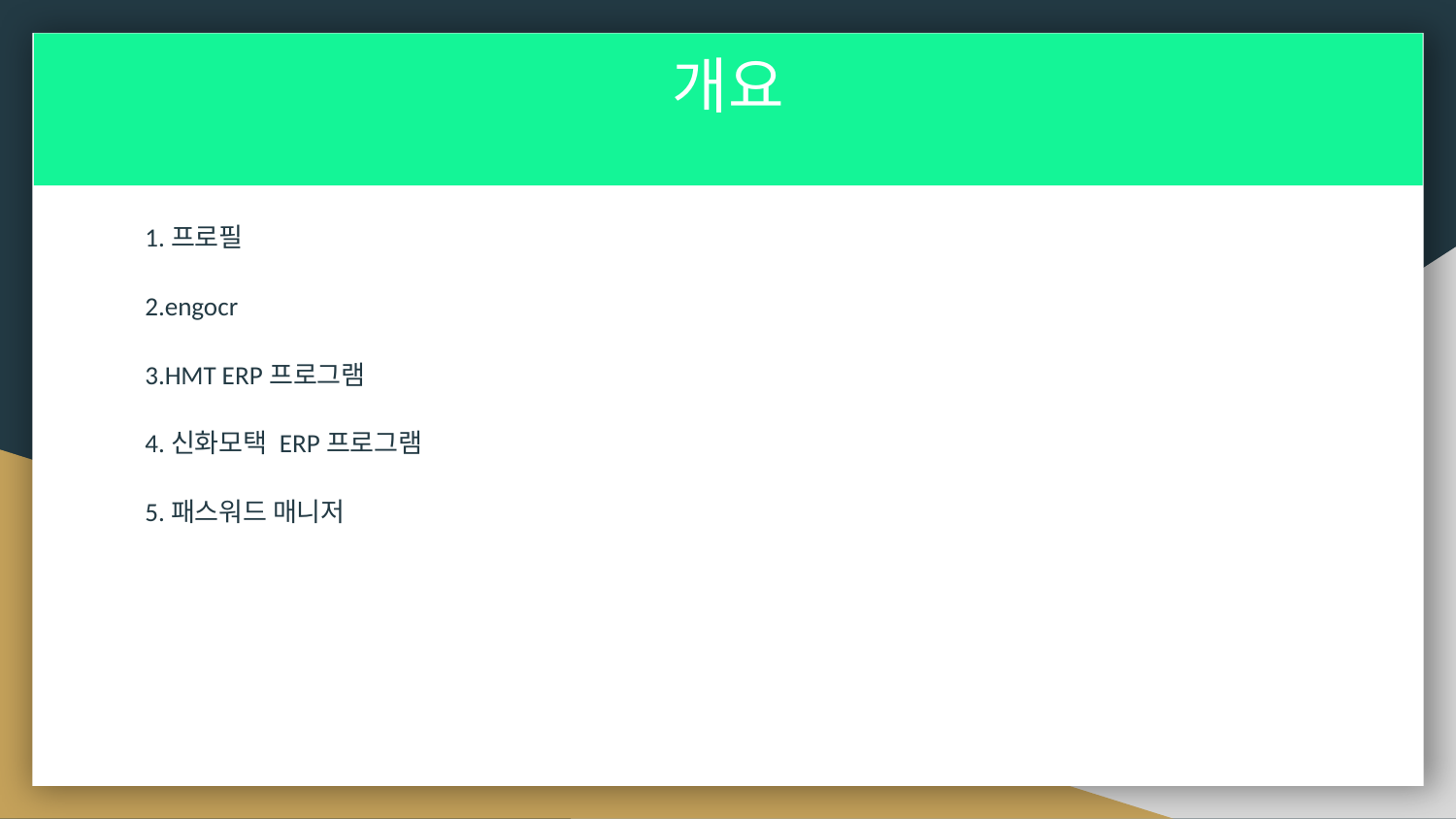

# 개요
1.프로필
2.engocr
3.HMT ERP프로그램
4.신화모택 ERP프로그램
5.패스워드 매니저